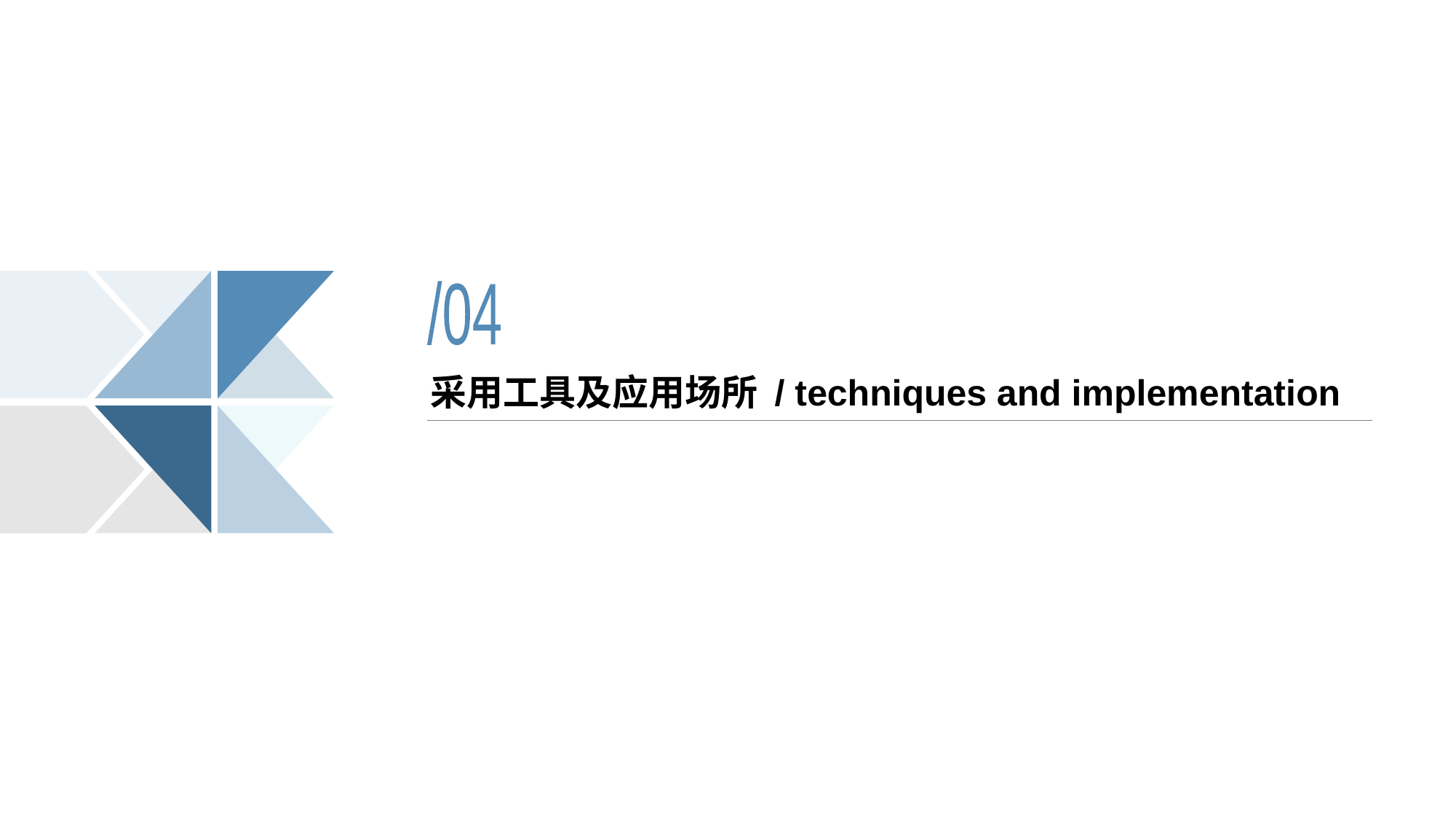

/04
# 采用工具及应用场所 / techniques and implementation